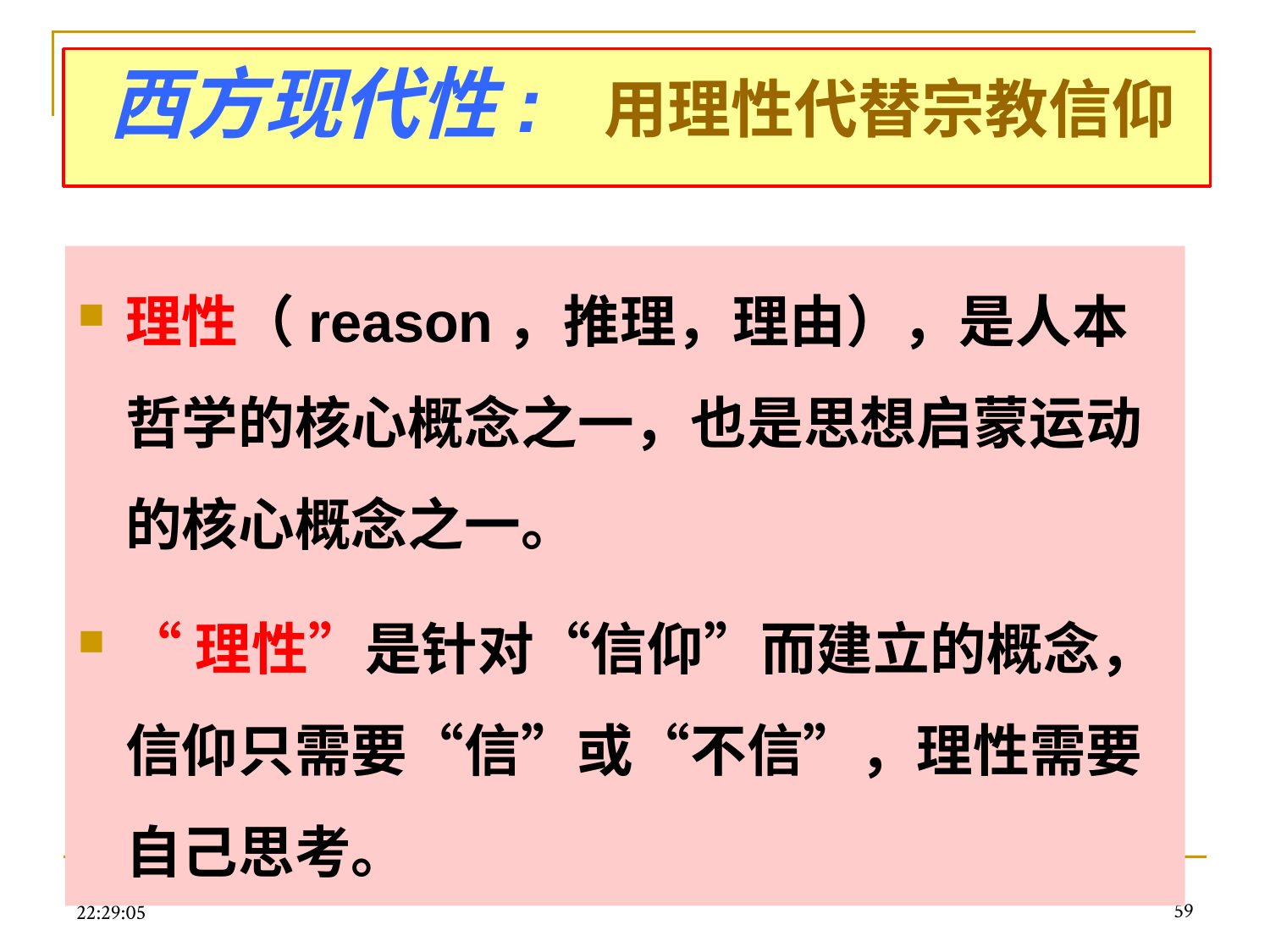

# 西方现代性:  用理性代替宗教信仰
理性（reason，推理，理由），是人本哲学的核心概念之一，也是思想启蒙运动的核心概念之一。
“理性”是针对“信仰”而建立的概念，信仰只需要“信”或“不信”，理性需要自己思考。
22:29:05
59